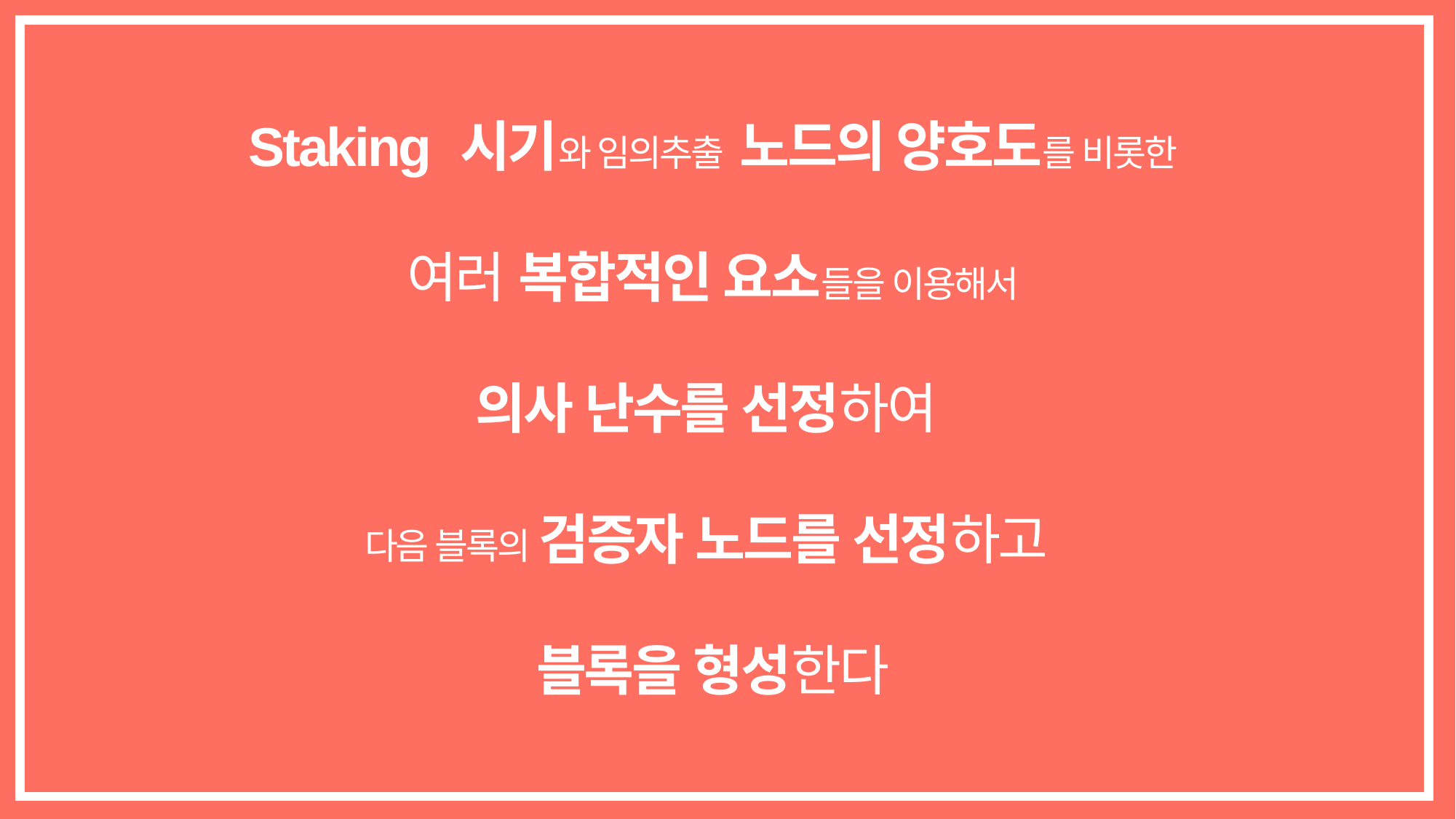

Staking 시기와 임의추출 노드의 양호도를 비롯한

여러 복합적인 요소들을 이용해서

의사 난수를 선정하여

다음 블록의 검증자 노드를 선정하고

블록을 형성한다